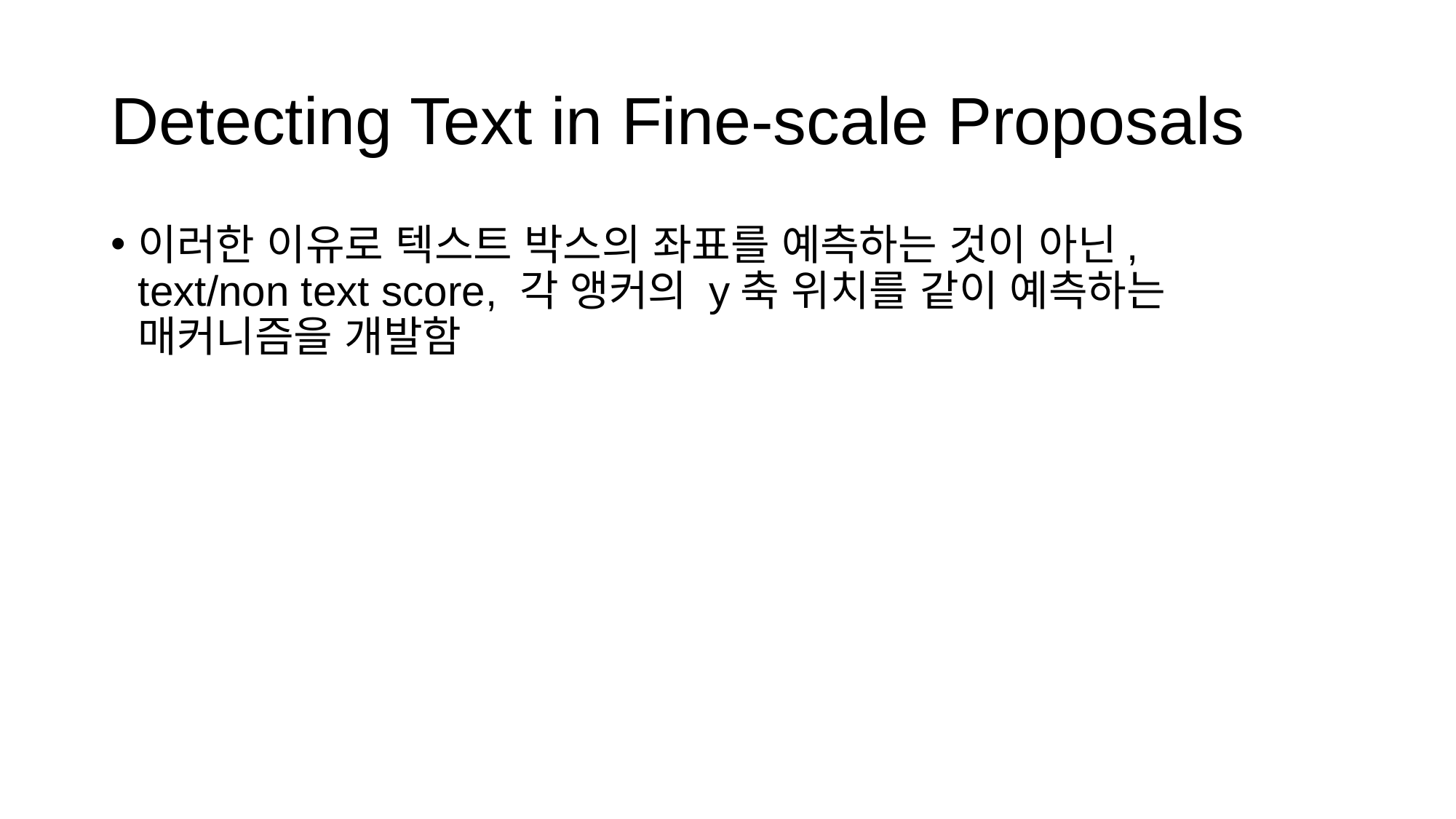

# Detecting Text in Fine-scale Proposals
이러한 이유로 텍스트 박스의 좌표를 예측하는 것이 아닌,
text/non text score, 각 앵커의 y축 위치를 같이 예측하는
매커니즘을 개발함